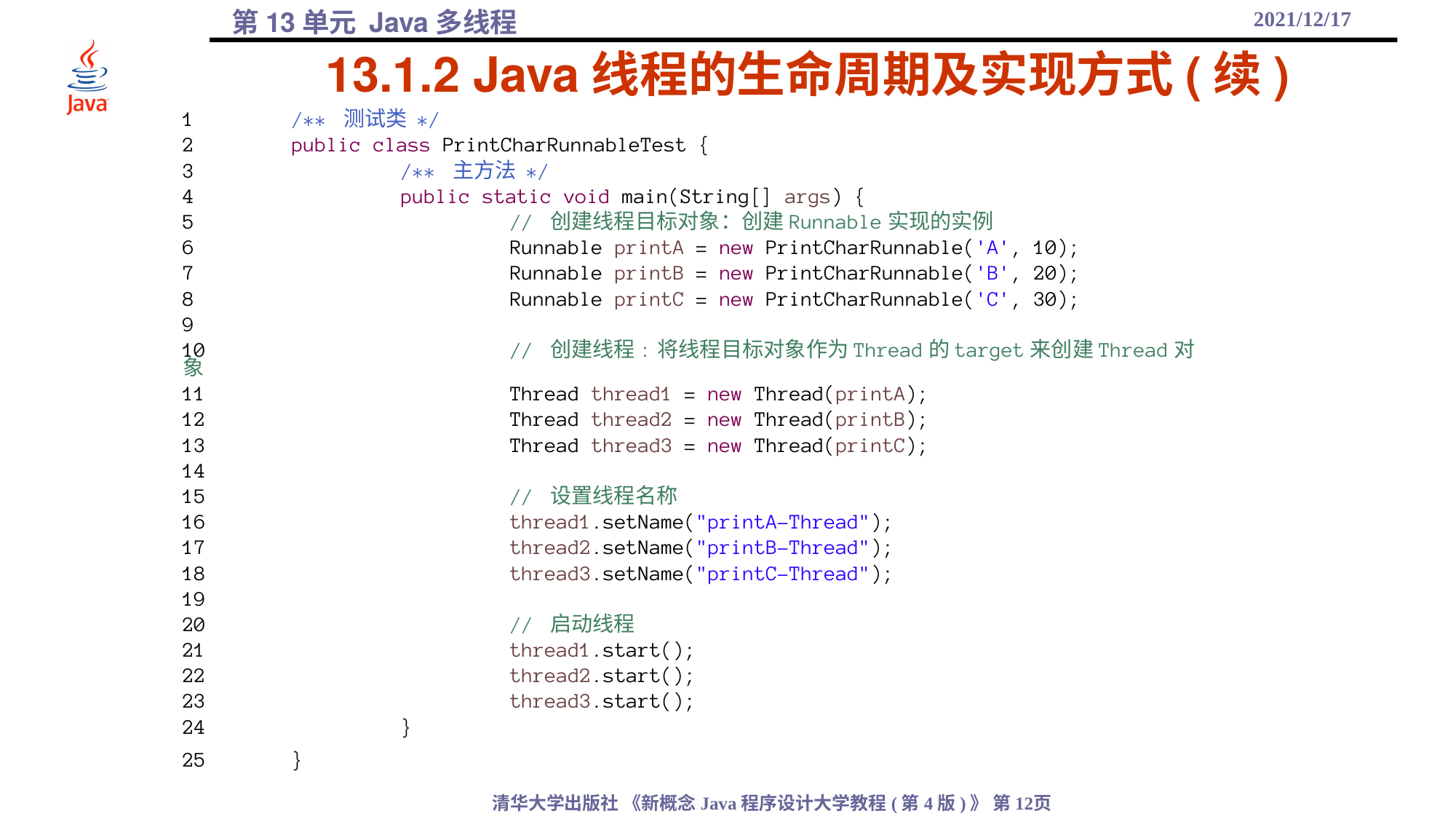

2021/12/17
# 13.1.2 Java线程的生命周期及实现方式(续)
1	/** 测试类 */
2	public class PrintCharRunnableTest {
3		/** 主方法 */
4		public static void main(String[] args) {
5			// 创建线程目标对象：创建Runnable实现的实例
6			Runnable printA = new PrintCharRunnable('A', 10);
7			Runnable printB = new PrintCharRunnable('B', 20);
8			Runnable printC = new PrintCharRunnable('C', 30);
9
10			// 创建线程:将线程目标对象作为Thread的target来创建Thread对象
11			Thread thread1 = new Thread(printA);
12			Thread thread2 = new Thread(printB);
13			Thread thread3 = new Thread(printC);
14
15			// 设置线程名称
16			thread1.setName("printA-Thread");
17			thread2.setName("printB-Thread");
18			thread3.setName("printC-Thread");
19
20			// 启动线程
21			thread1.start();
22			thread2.start();
23			thread3.start();
24		}
25	}